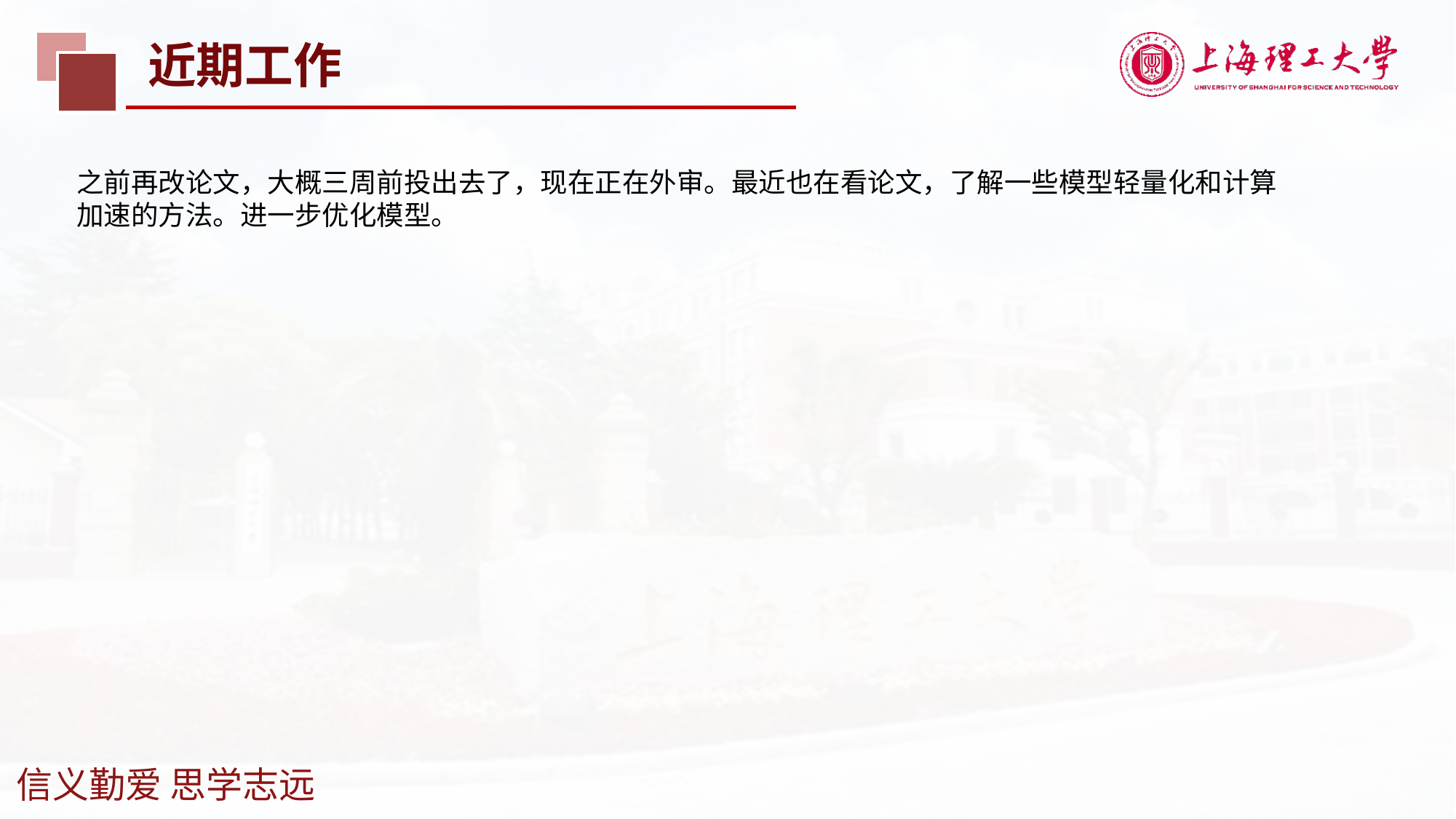

近期工作
之前再改论文，大概三周前投出去了，现在正在外审。最近也在看论文，了解一些模型轻量化和计算加速的方法。进一步优化模型。